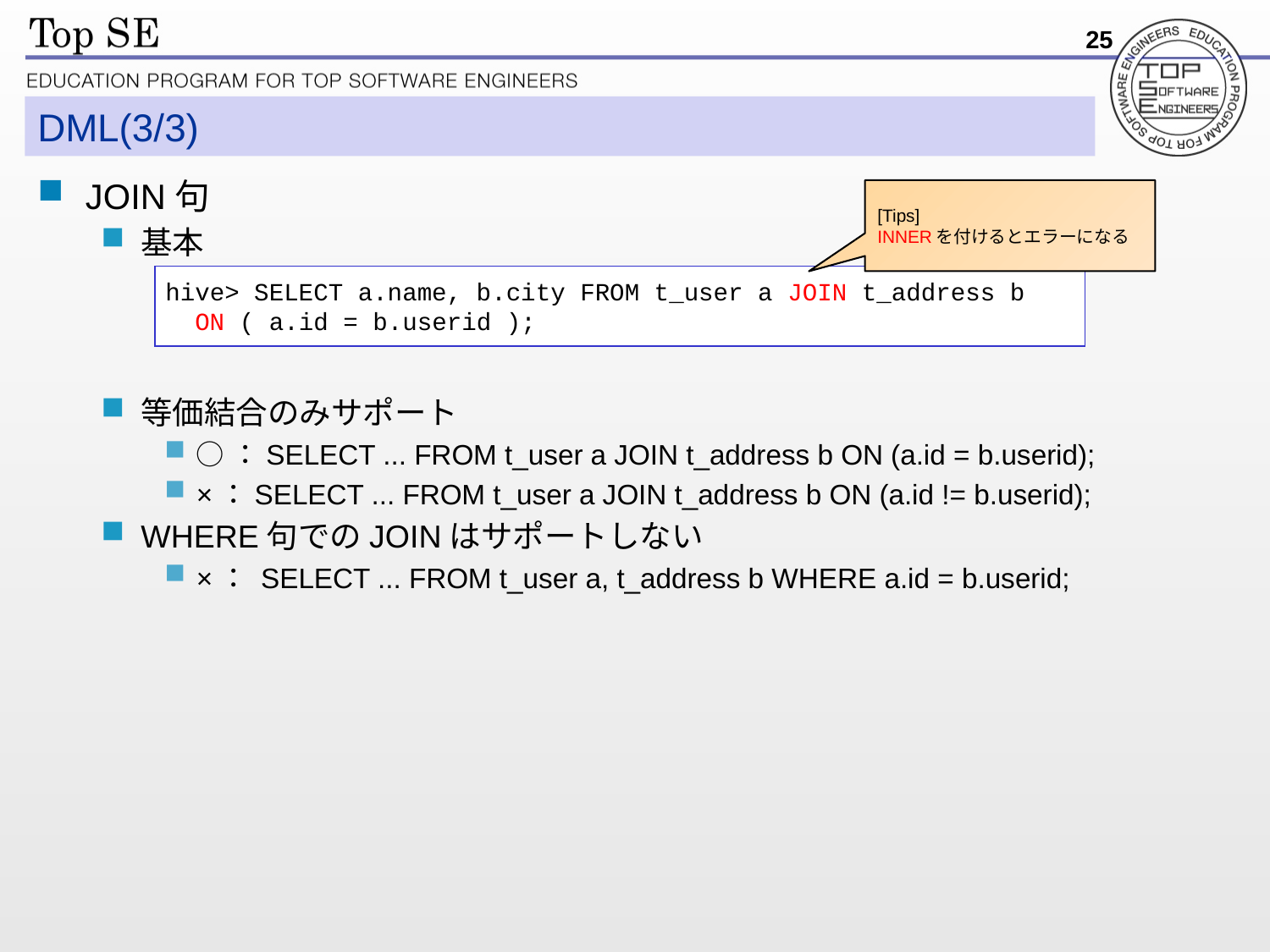

25
# DML(3/3)
JOIN句
基本

等価結合のみサポート
○：SELECT ... FROM t_user a JOIN t_address b ON (a.id = b.userid);
×：SELECT ... FROM t_user a JOIN t_address b ON (a.id != b.userid);
WHERE句でのJOINはサポートしない
×： SELECT ... FROM t_user a, t_address b WHERE a.id = b.userid;
[Tips]
INNERを付けるとエラーになる
hive> SELECT a.name, b.city FROM t_user a JOIN t_address b
  ON ( a.id = b.userid );